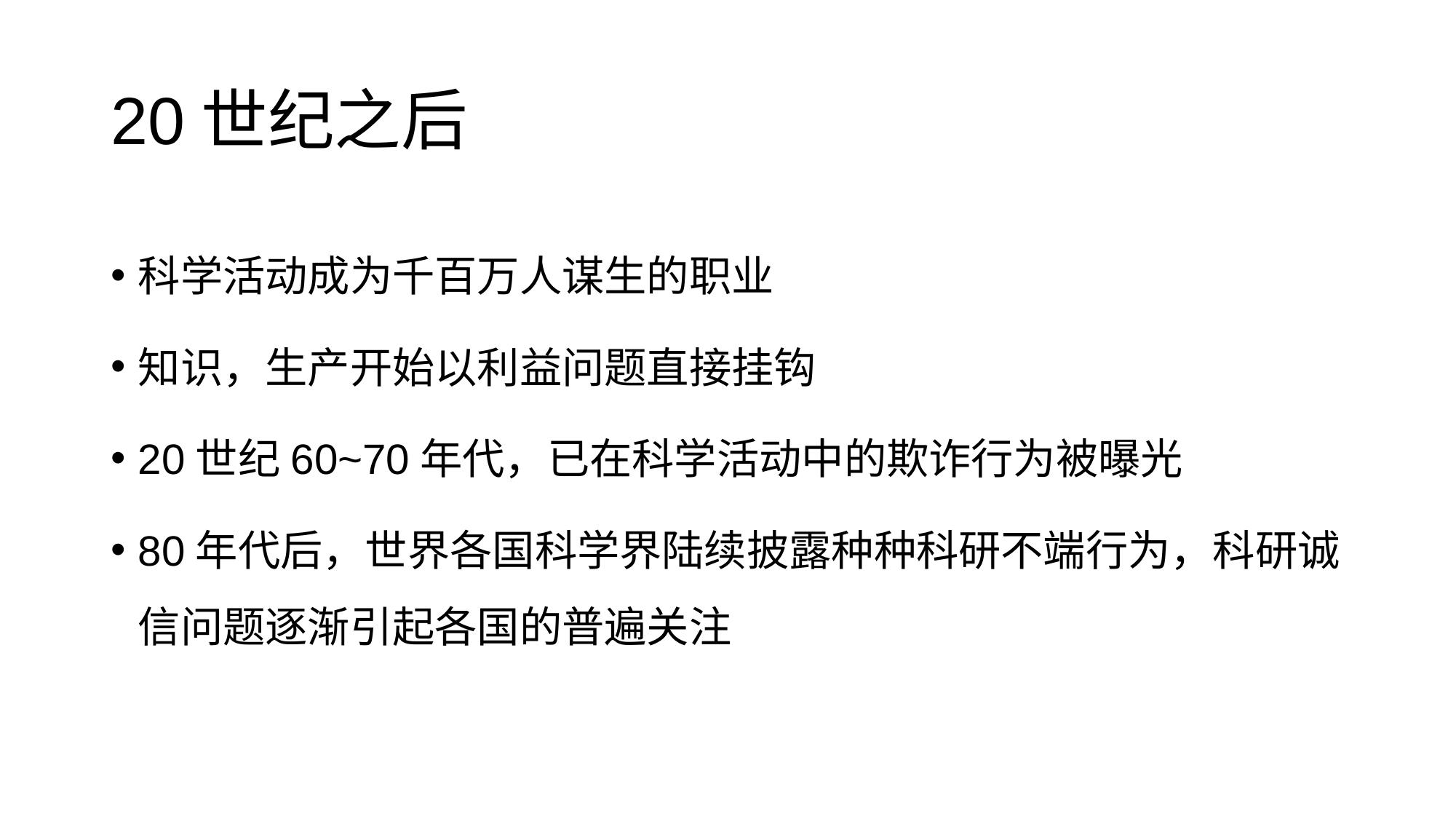

# 20世纪之后
科学活动成为千百万人谋生的职业
知识，生产开始以利益问题直接挂钩
20世纪60~70年代，已在科学活动中的欺诈行为被曝光
80年代后，世界各国科学界陆续披露种种科研不端行为，科研诚信问题逐渐引起各国的普遍关注